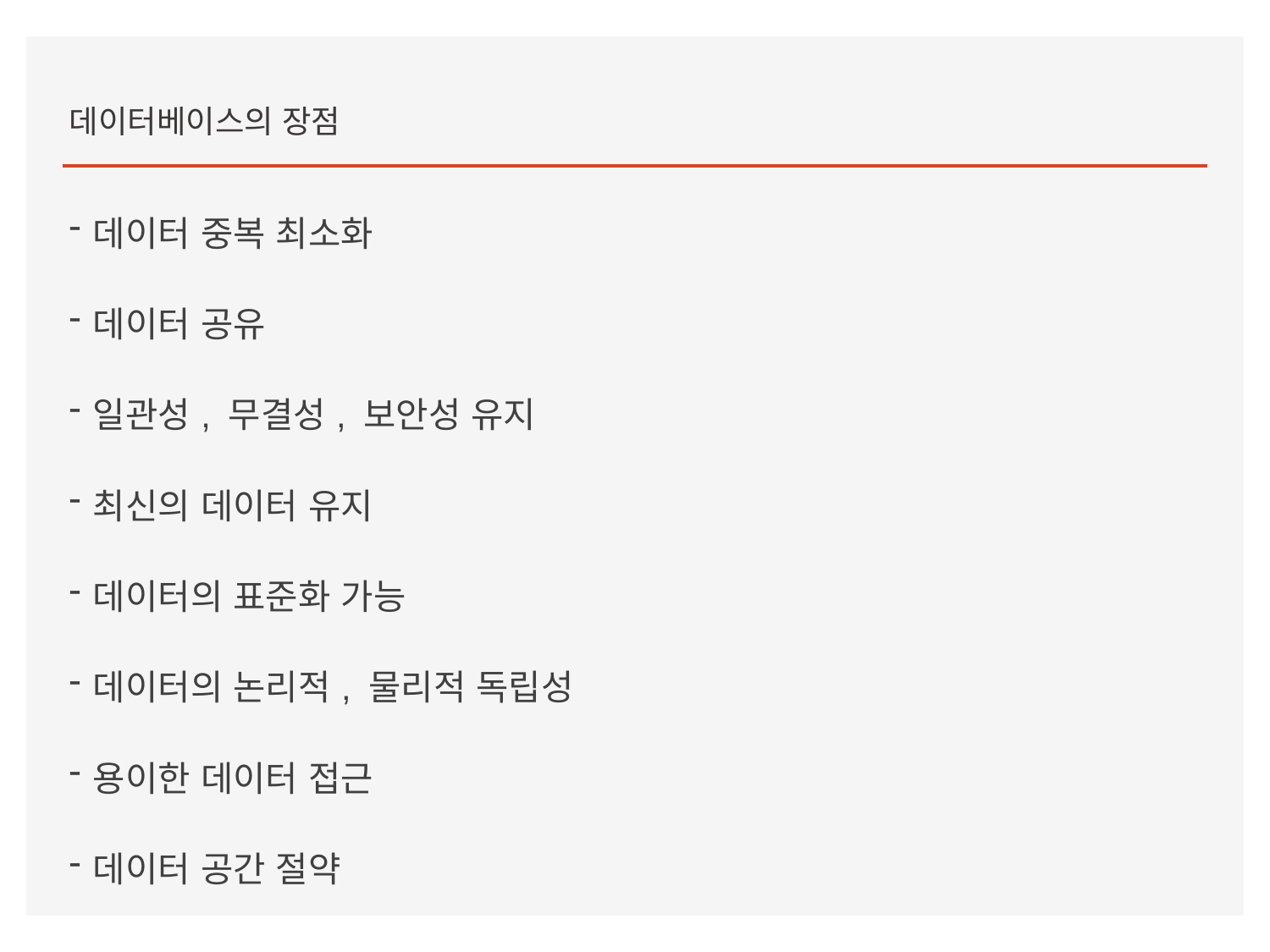

데이터베이스의 장점
데이터 중복 최소화
데이터 공유
일관성, 무결성, 보안성 유지
최신의 데이터 유지
데이터의 표준화 가능
데이터의 논리적, 물리적 독립성
용이한 데이터 접근
데이터 공간 절약